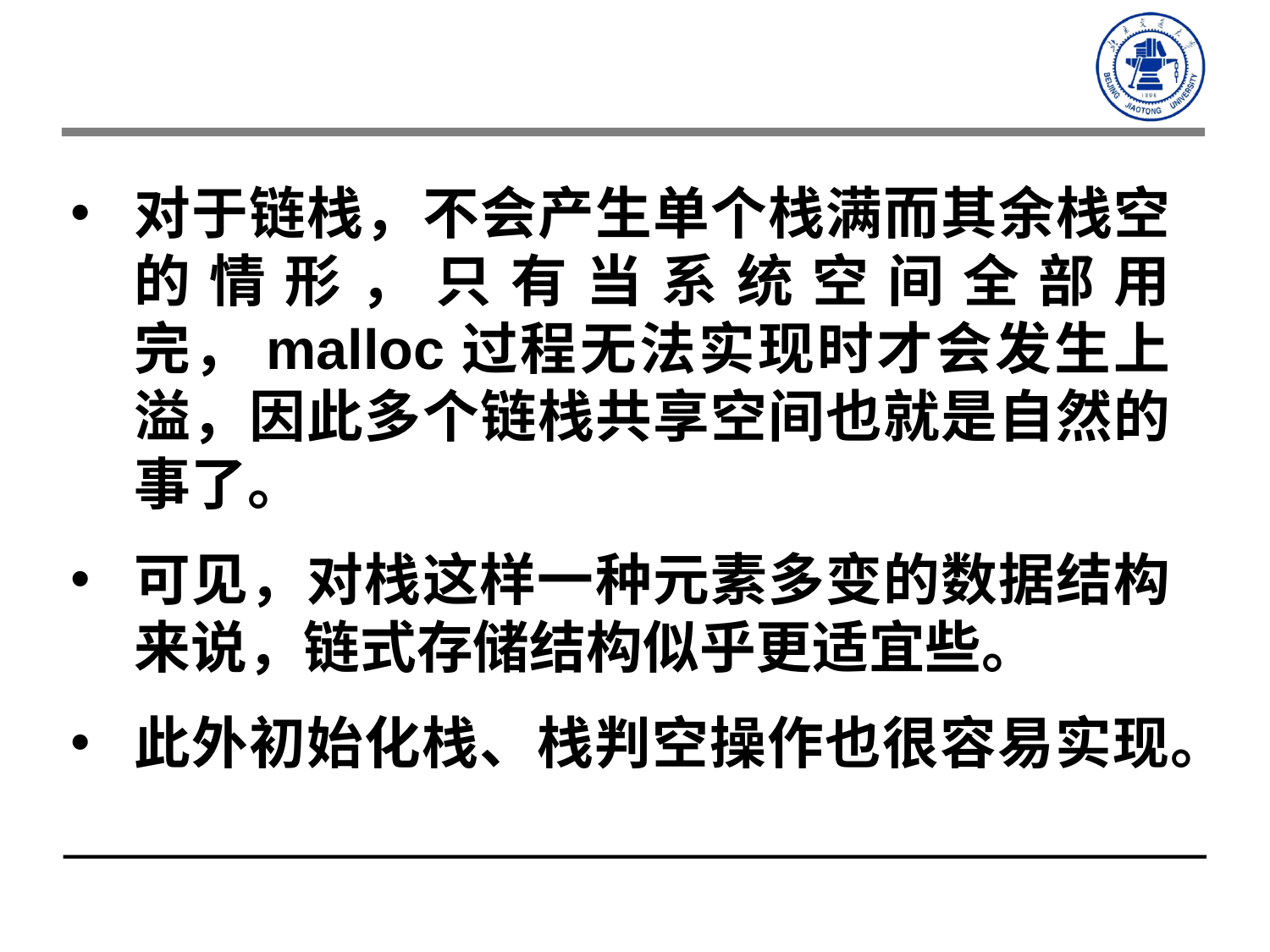

对于链栈，不会产生单个栈满而其余栈空的情形，只有当系统空间全部用完，malloc过程无法实现时才会发生上溢，因此多个链栈共享空间也就是自然的事了。
可见，对栈这样一种元素多变的数据结构来说，链式存储结构似乎更适宜些。
此外初始化栈、栈判空操作也很容易实现。